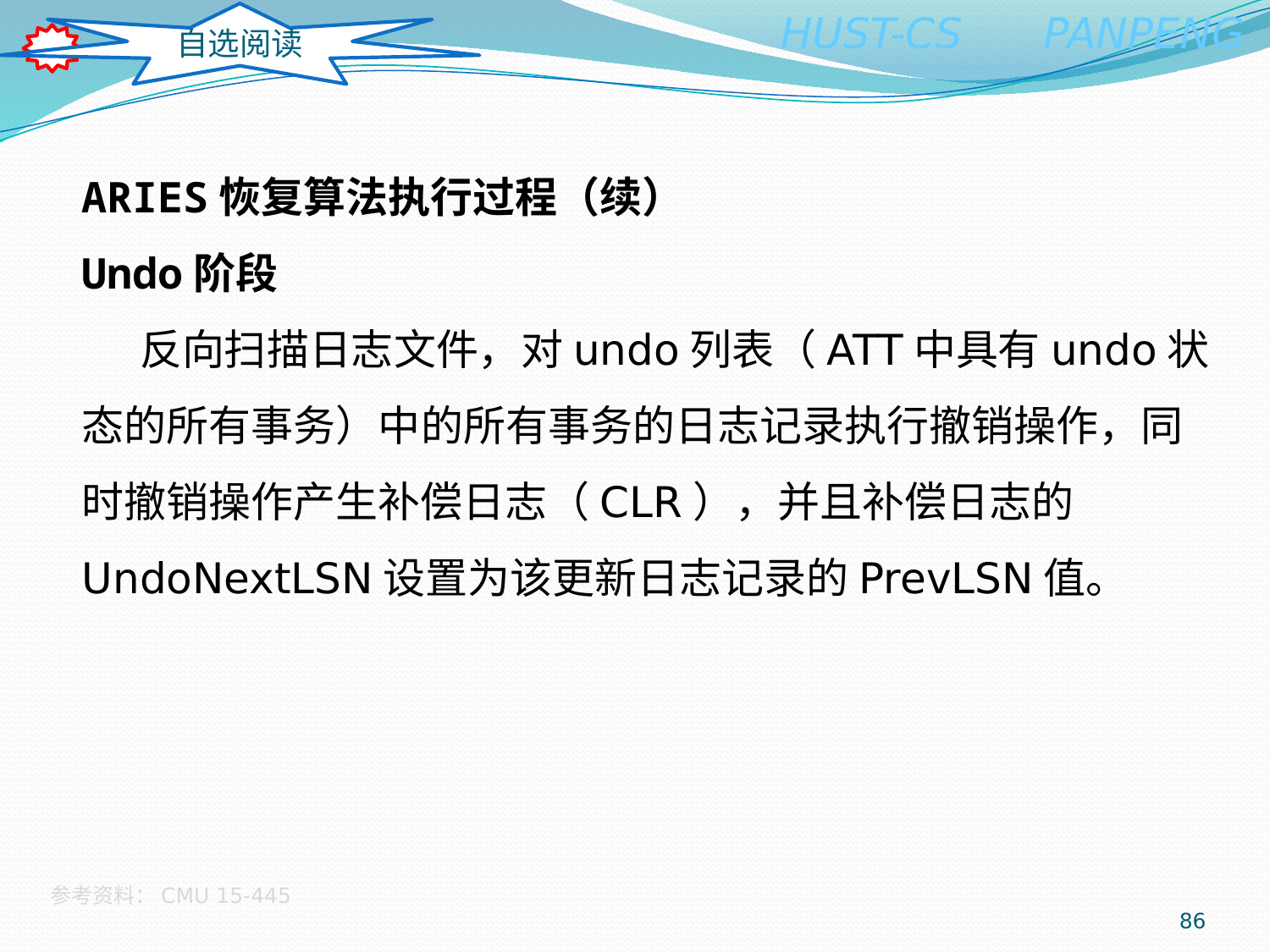

自选阅读

ARIES恢复算法执行过程（续）
Undo阶段
     反向扫描日志文件，对undo列表（ATT中具有undo状态的所有事务）中的所有事务的日志记录执行撤销操作，同时撤销操作产生补偿日志（CLR），并且补偿日志的UndoNextLSN设置为该更新日志记录的PrevLSN值。
参考资料：CMU 15-445
86